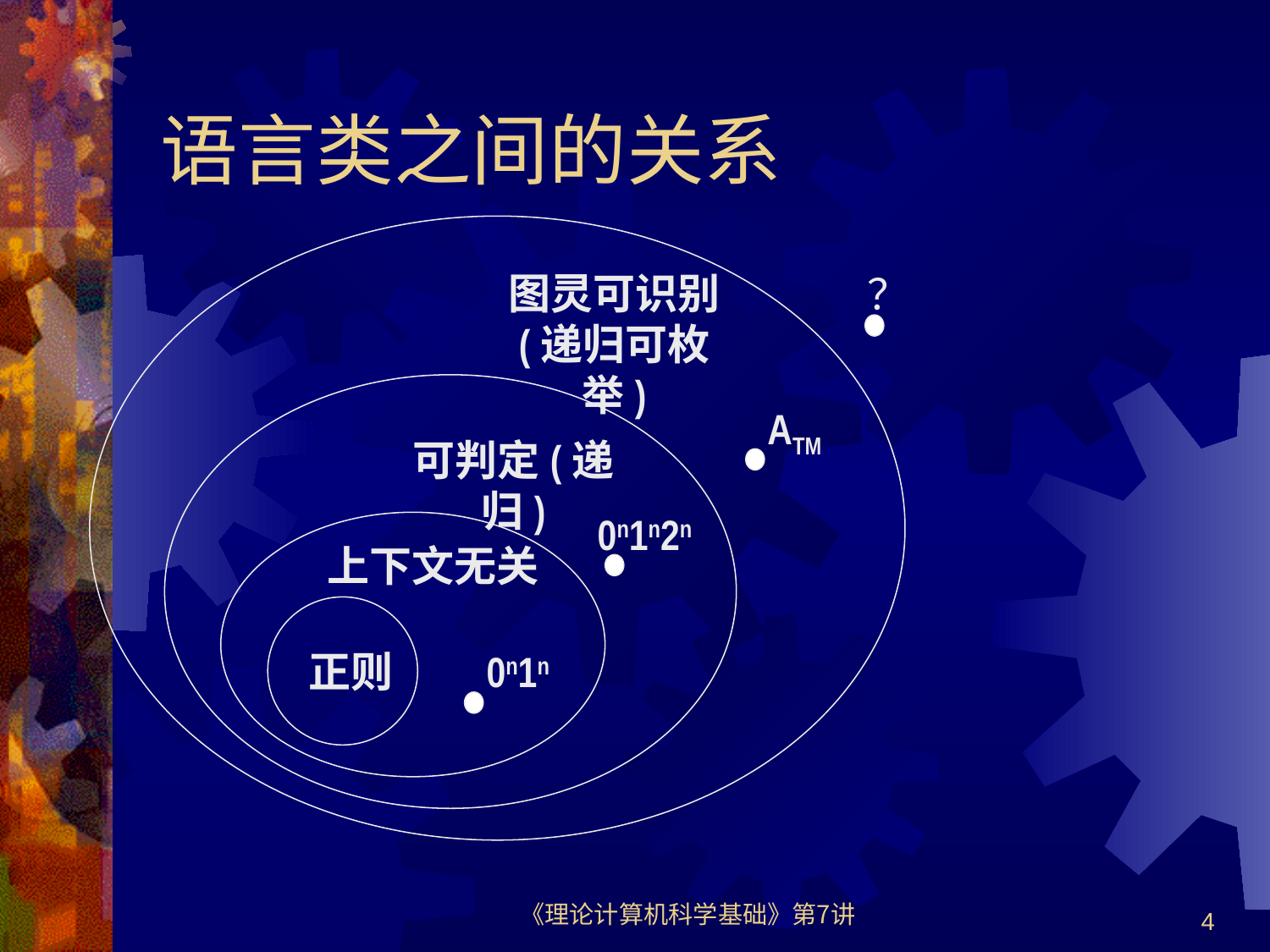

# 语言类之间的关系

图灵可识别
(递归可枚举)

ATM
可判定(递归)

0n1n2n

上下文无关

正则
0n1n

？

《理论计算机科学基础》第7讲
4